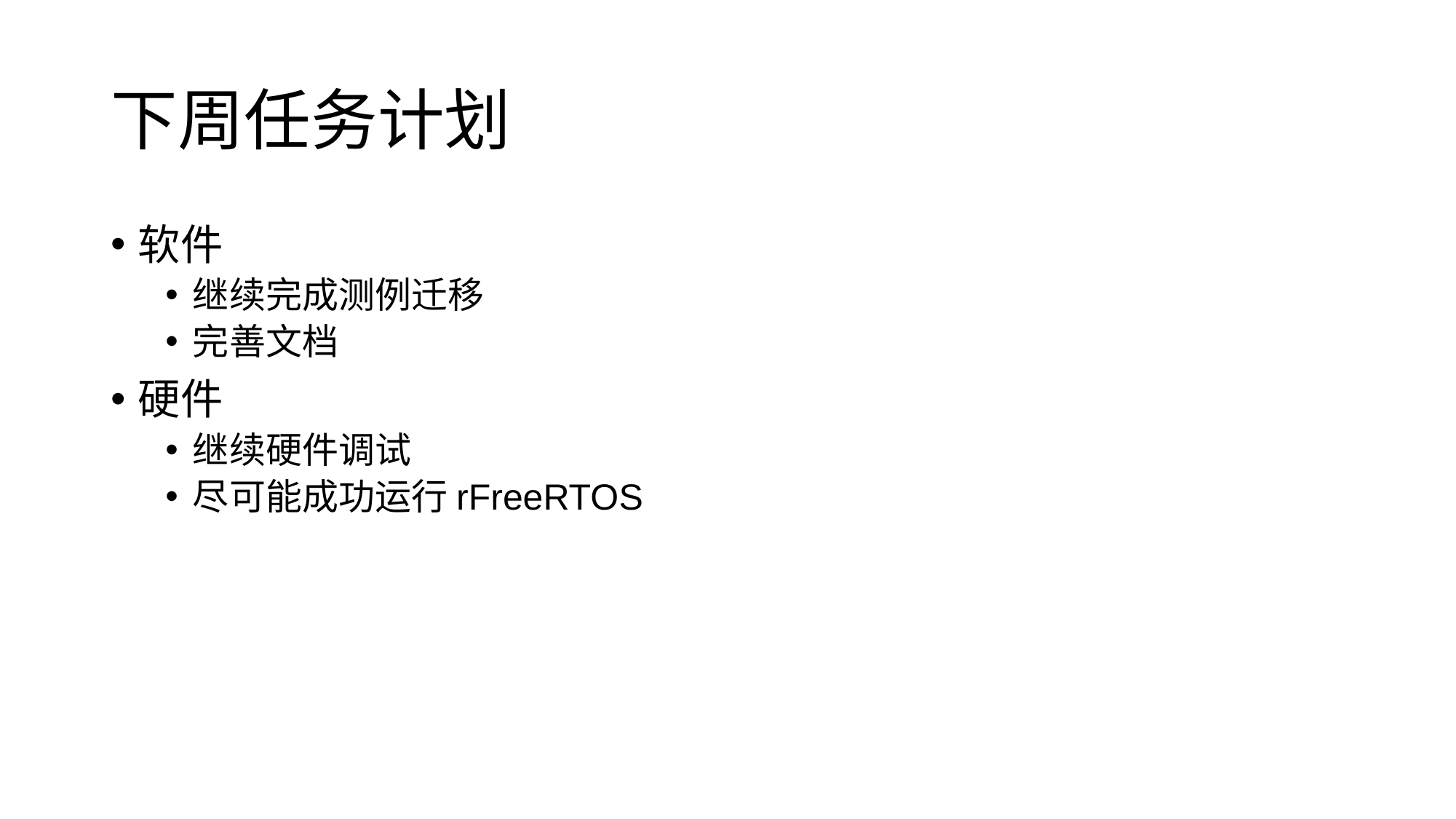

# 下周任务计划
软件
继续完成测例迁移
完善文档
硬件
继续硬件调试
尽可能成功运行rFreeRTOS